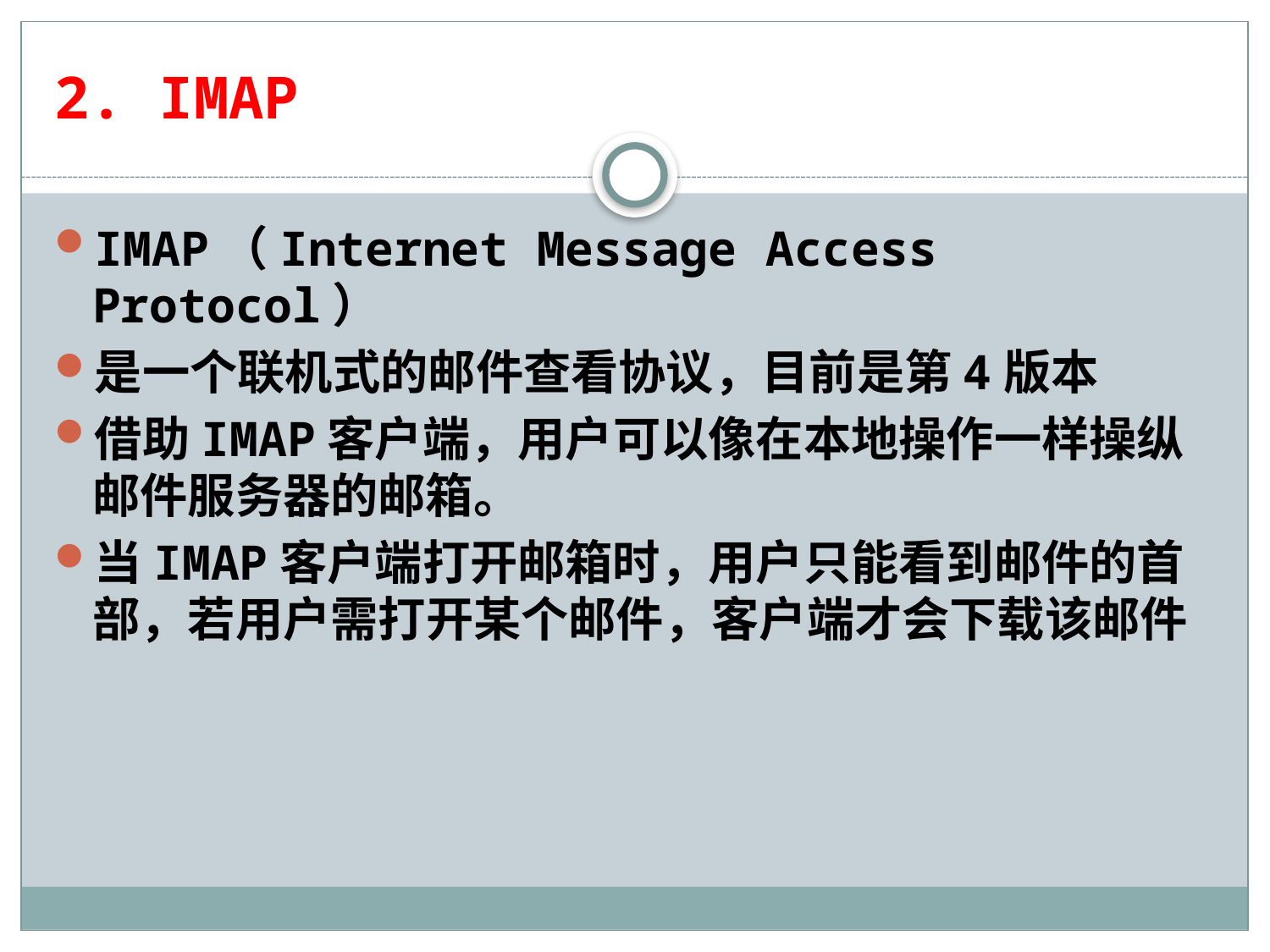

# 2. IMAP
IMAP（Internet Message Access Protocol）
是一个联机式的邮件查看协议，目前是第4版本
借助IMAP客户端，用户可以像在本地操作一样操纵邮件服务器的邮箱。
当IMAP客户端打开邮箱时，用户只能看到邮件的首部，若用户需打开某个邮件，客户端才会下载该邮件